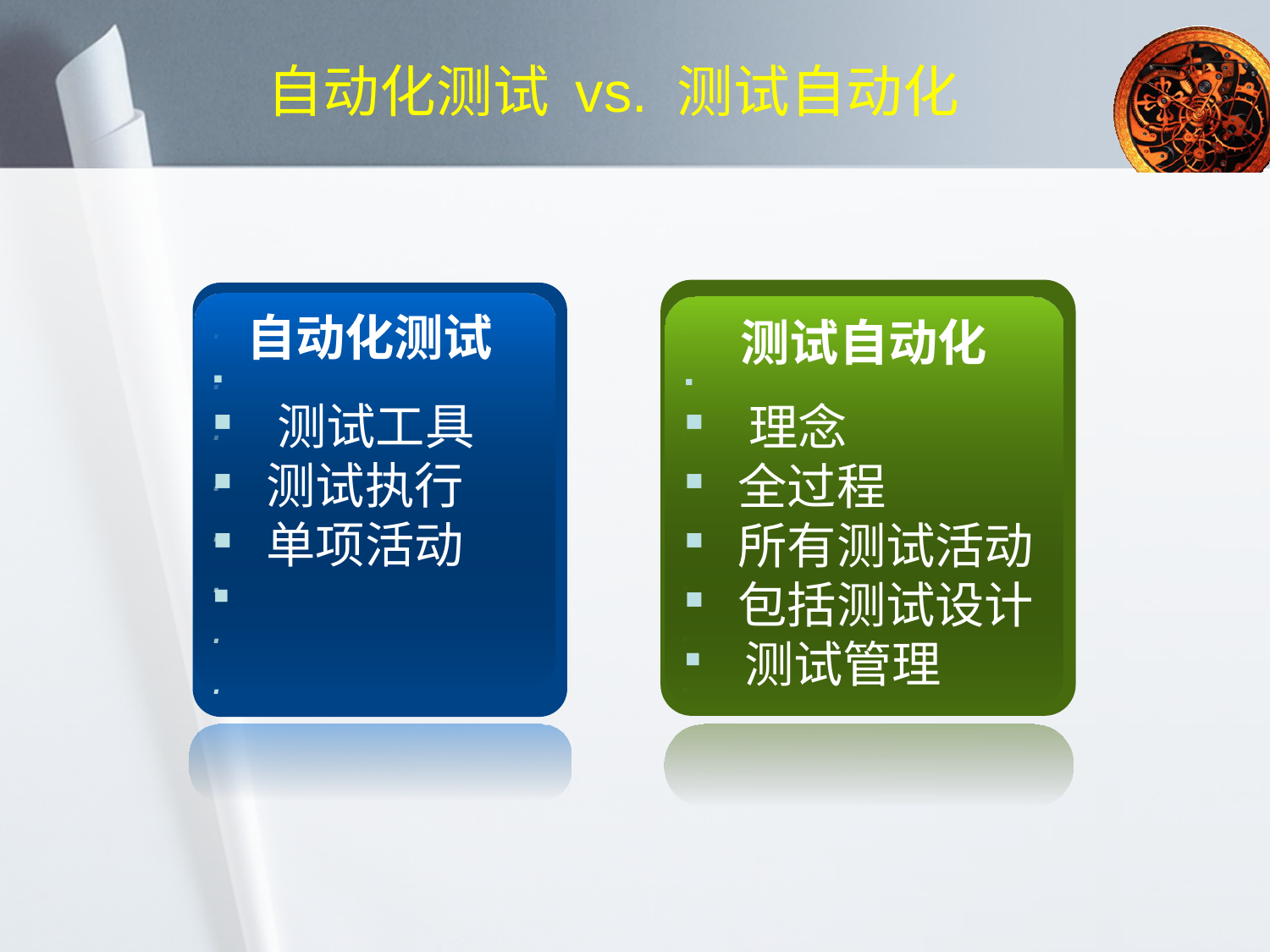

自动化测试 vs. 测试自动化
.
.
.
.
.
.
.
.
.
.
.
.
.
.
.
.
自动化测试

  测试工具
 测试执行
 单项活动

测试自动化

  理念
 全过程
 所有测试活动
 包括测试设计
  测试管理